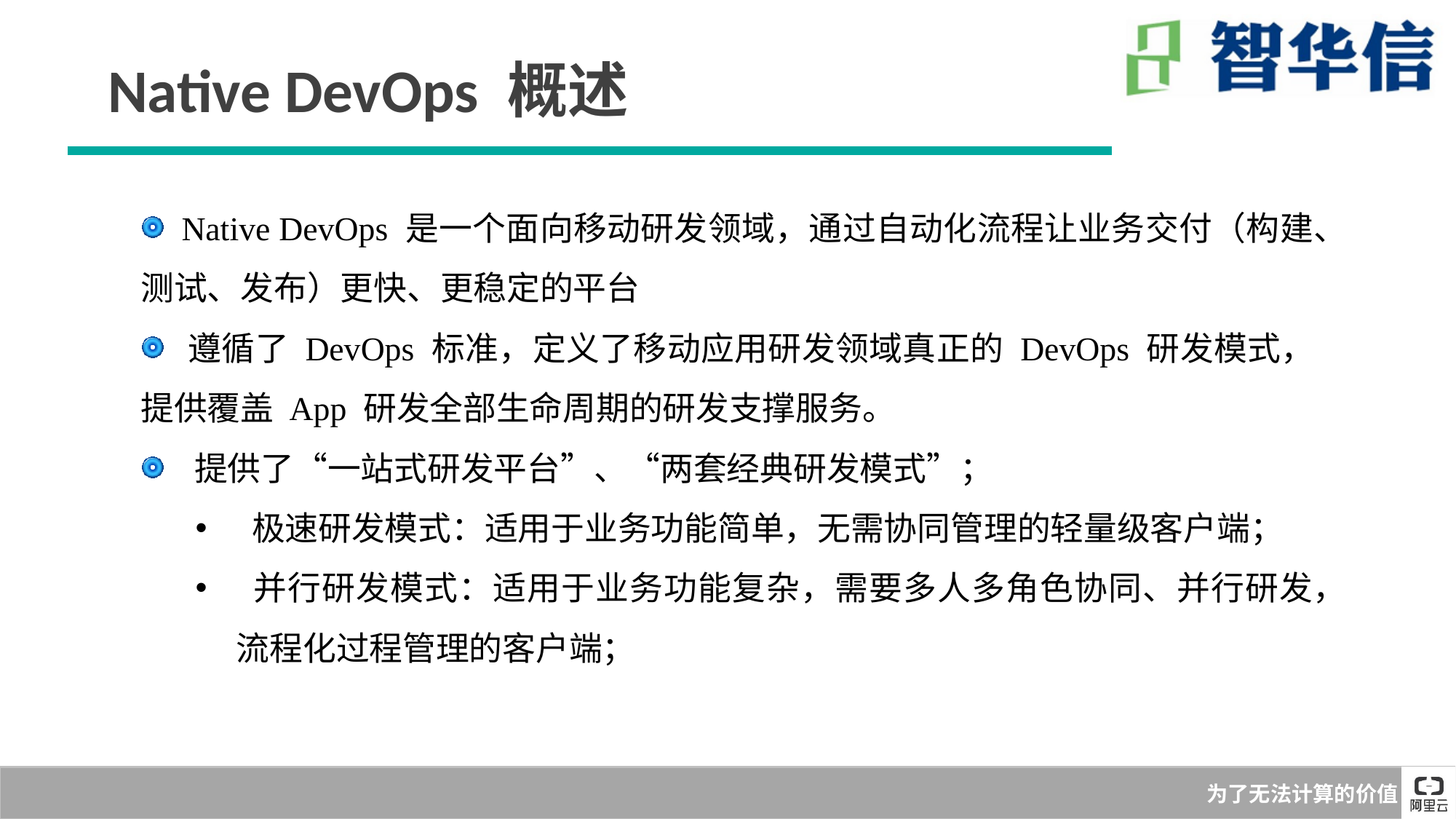

Native DevOps 概述
  Native DevOps 是一个面向移动研发领域，通过自动化流程让业务交付（构建、测试、发布）更快、更稳定的平台
  遵循了 DevOps 标准，定义了移动应用研发领域真正的 DevOps 研发模式，提供覆盖 App 研发全部生命周期的研发支撑服务。
   提供了“一站式研发平台”、“两套经典研发模式”；
 极速研发模式：适用于业务功能简单，无需协同管理的轻量级客户端；
 并行研发模式：适用于业务功能复杂，需要多人多角色协同、并行研发，流程化过程管理的客户端；